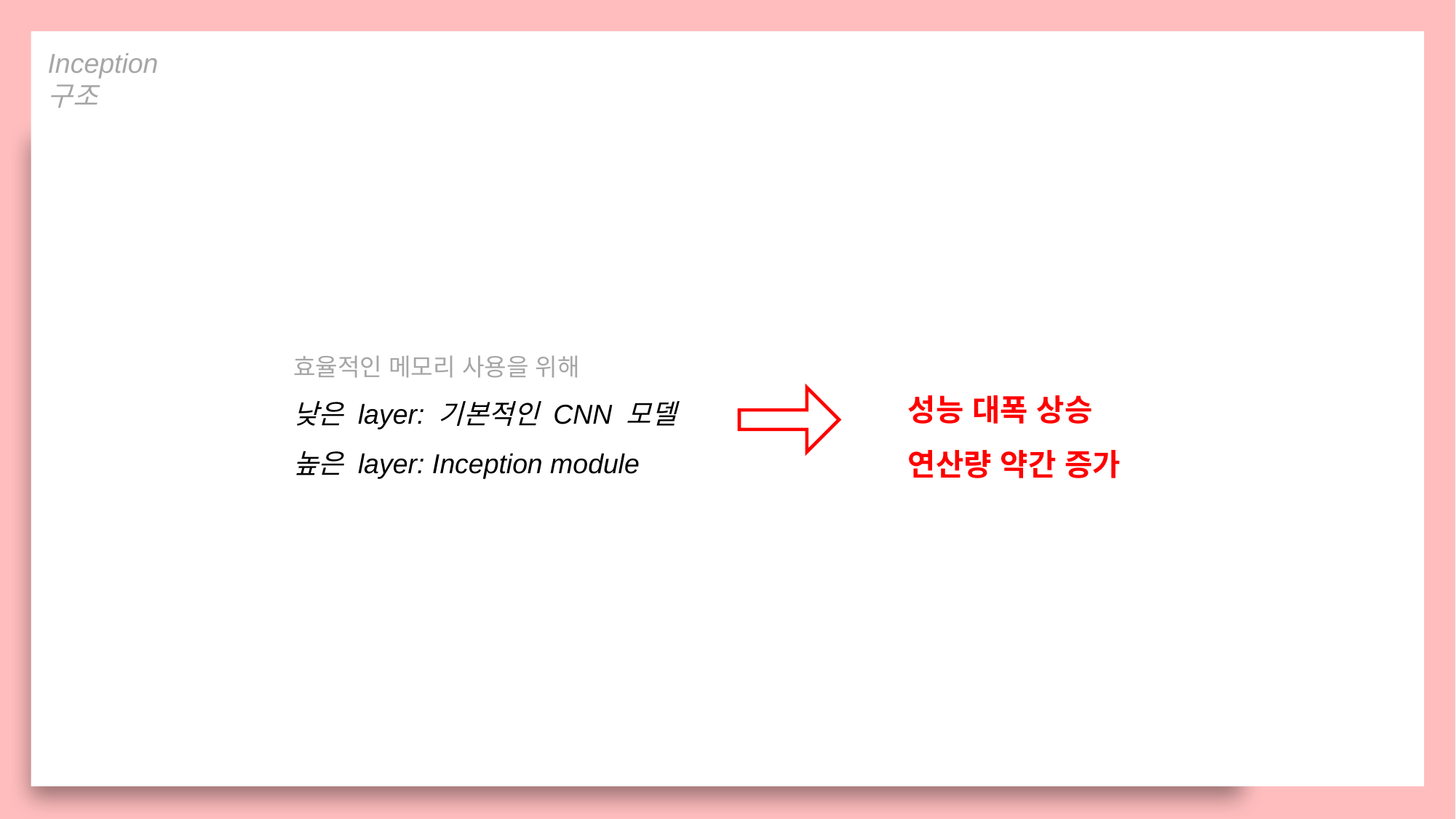

Inception 구조
효율적인 메모리 사용을 위해
낮은 layer: 기본적인 CNN 모델
높은 layer: Inception module
성능 대폭 상승
연산량 약간 증가